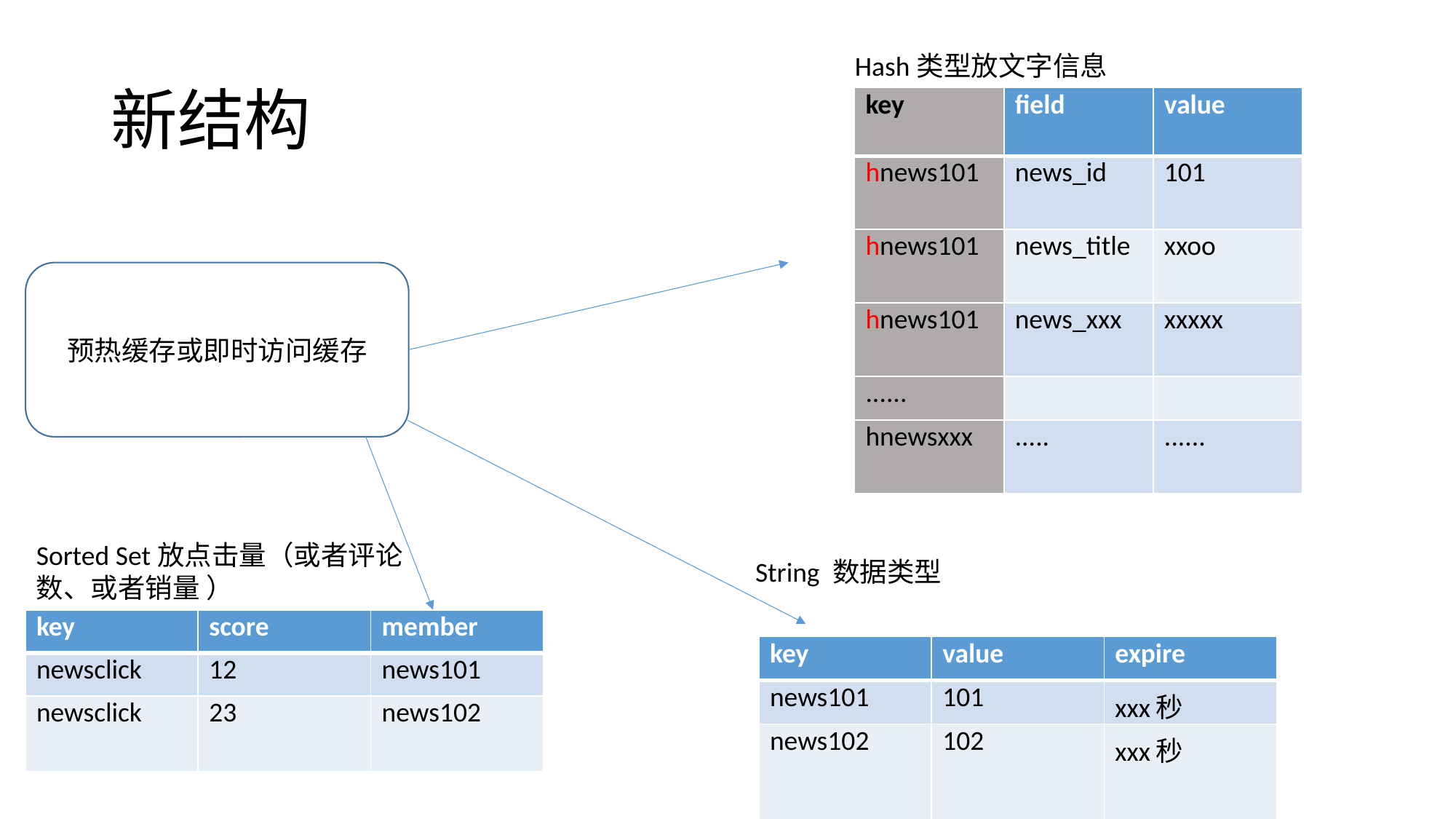

# 新结构
Hash类型放文字信息
| key | field | value |
| --- | --- | --- |
| hnews101 | news\_id | 101 |
| hnews101 | news\_title | xxoo |
| hnews101 | news\_xxx | xxxxx |
| ...... |  |  |
| hnewsxxx | ..... | ...... |
预热缓存或即时访问缓存
Sorted Set放点击量（或者评论数、或者销量 ）
String 数据类型
| key | score | member |
| --- | --- | --- |
| newsclick | 12 | news101 |
| newsclick | 23 | news102 |
| key | value | expire |
| --- | --- | --- |
| news101 | 101 | xxx秒 |
| news102 | 102 | xxx秒 |